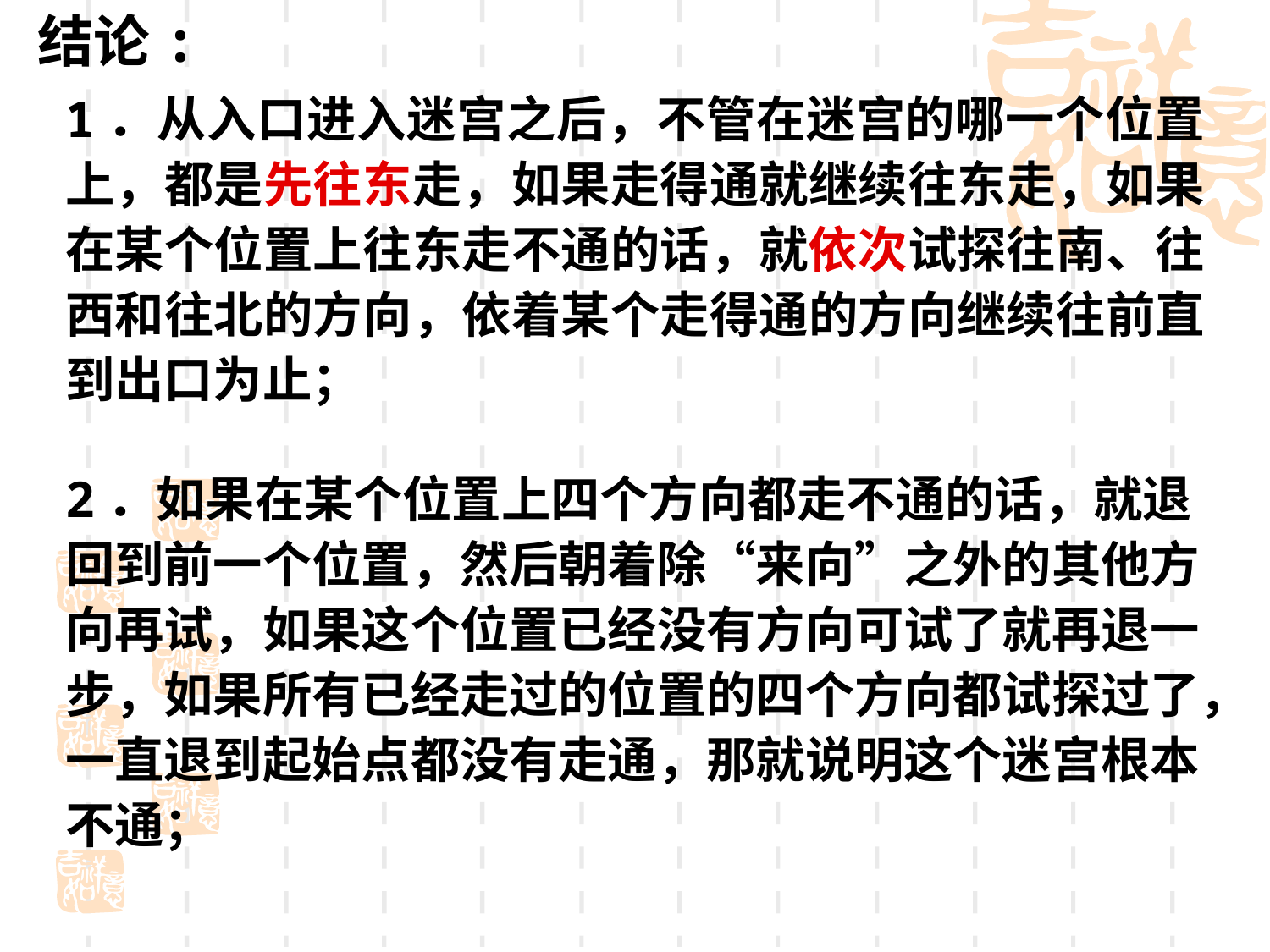

结论:
1．从入口进入迷宫之后，不管在迷宫的哪一个位置上，都是先往东走，如果走得通就继续往东走，如果在某个位置上往东走不通的话，就依次试探往南、往西和往北的方向，依着某个走得通的方向继续往前直到出口为止；
2．如果在某个位置上四个方向都走不通的话，就退回到前一个位置，然后朝着除“来向”之外的其他方向再试，如果这个位置已经没有方向可试了就再退一步，如果所有已经走过的位置的四个方向都试探过了，一直退到起始点都没有走通，那就说明这个迷宫根本不通；